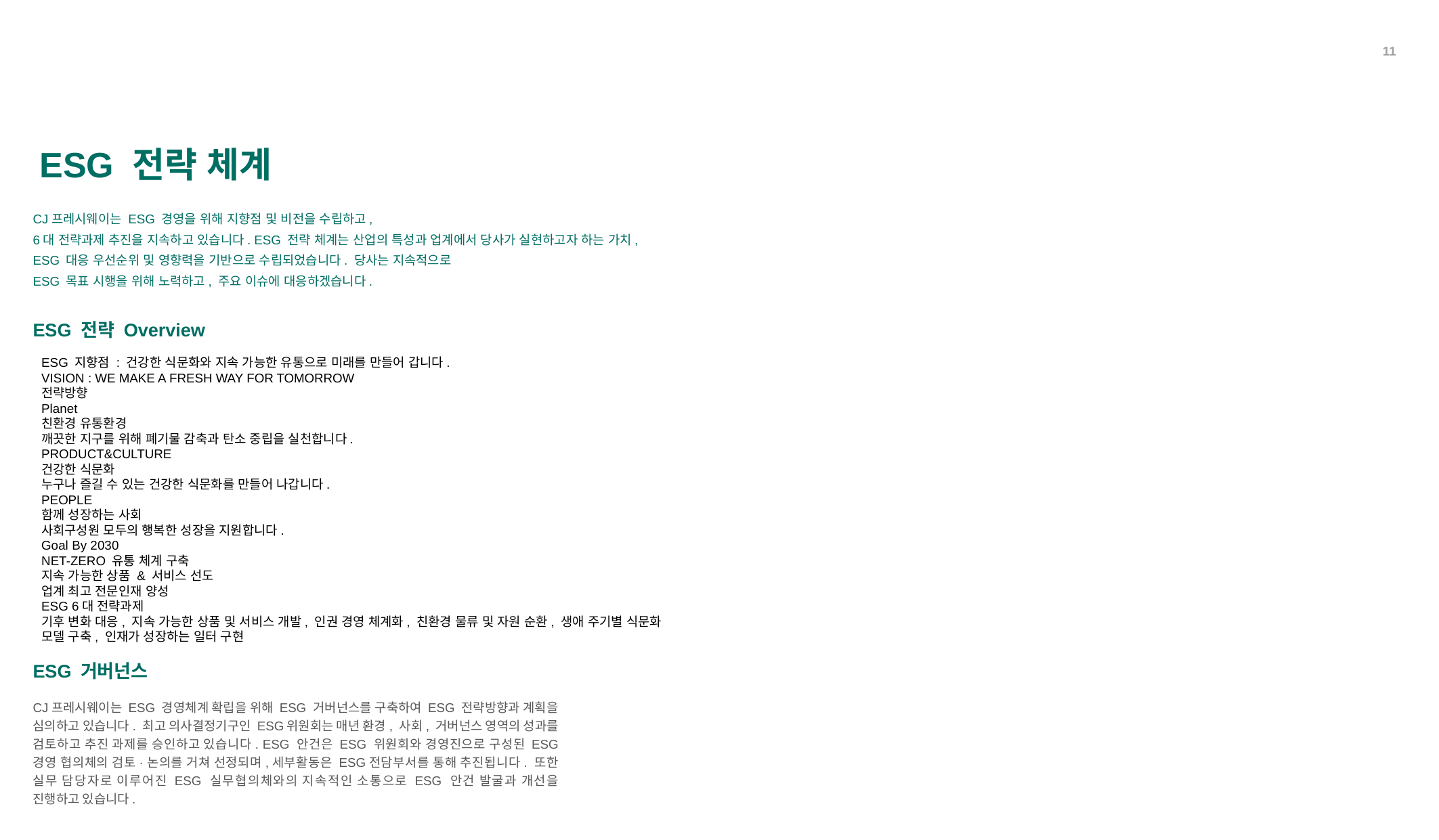

11
ESG 전략 체계
CJ프레시웨이는 ESG 경영을 위해 지향점 및 비전을 수립하고,
6대 전략과제 추진을 지속하고 있습니다. ESG 전략 체계는 산업의 특성과 업계에서 당사가 실현하고자 하는 가치,
ESG 대응 우선순위 및 영향력을 기반으로 수립되었습니다. 당사는 지속적으로
ESG 목표 시행을 위해 노력하고, 주요 이슈에 대응하겠습니다.
ESG 전략 Overview
ESG위원회
ESG 지향점 : 건강한 식문화와 지속 가능한 유통으로 미래를 만들어 갑니다.
VISION : WE MAKE A FRESH WAY FOR TOMORROW
전략방향
Planet
친환경 유통환경
깨끗한 지구를 위해 폐기물 감축과 탄소 중립을 실천합니다.
PRODUCT&CULTURE
건강한 식문화
누구나 즐길 수 있는 건강한 식문화를 만들어 나갑니다.
PEOPLE
함께 성장하는 사회
사회구성원 모두의 행복한 성장을 지원합니다.
Goal By 2030
NET-ZERO 유통 체계 구축
지속 가능한 상품 & 서비스 선도
업계 최고 전문인재 양성
ESG 6대 전략과제
기후 변화 대응, 지속 가능한 상품 및 서비스 개발, 인권 경영 체계화, 친환경 물류 및 자원 순환, 생애 주기별 식문화 모델 구축, 인재가 성장하는 일터 구현
ESG 거버넌스
CJ프레시웨이는 ESG 경영체계 확립을 위해 ESG 거버넌스를 구축하여 ESG 전략방향과 계획을 심의하고 있습니다. 최고 의사결정기구인 ESG위원회는 매년 환경, 사회, 거버넌스 영역의 성과를 검토하고 추진 과제를 승인하고 있습니다. ESG 안건은 ESG 위원회와 경영진으로 구성된 ESG 경영 협의체의 검토·논의를 거쳐 선정되며,세부활동은 ESG전담부서를 통해 추진됩니다. 또한 실무 담당자로 이루어진 ESG 실무협의체와의 지속적인 소통으로 ESG 안건 발굴과 개선을 진행하고 있습니다.